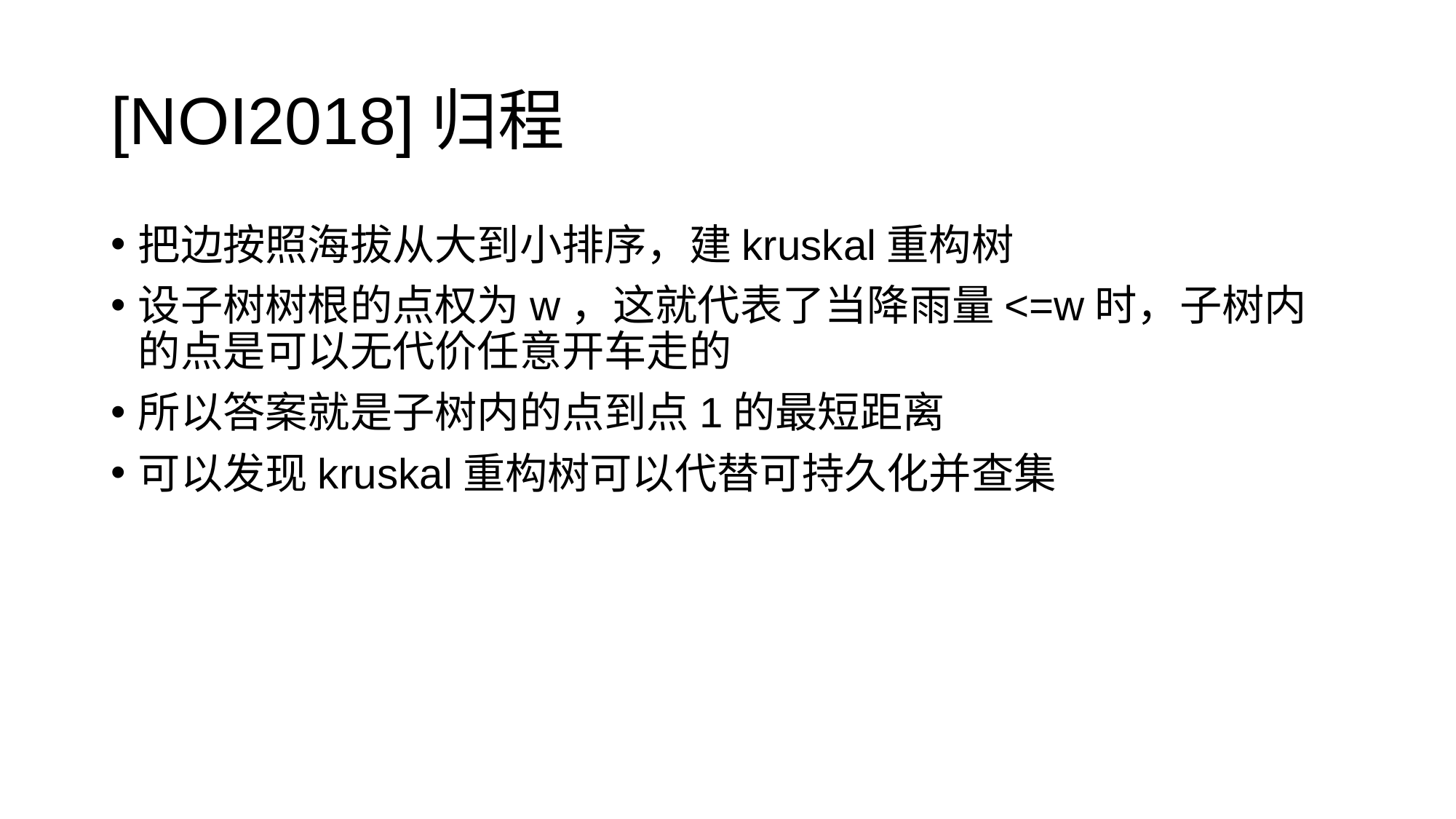

# [NOI2018]归程
把边按照海拔从大到小排序，建kruskal重构树
设子树树根的点权为w，这就代表了当降雨量<=w时，子树内的点是可以无代价任意开车走的
所以答案就是子树内的点到点1的最短距离
可以发现kruskal重构树可以代替可持久化并查集